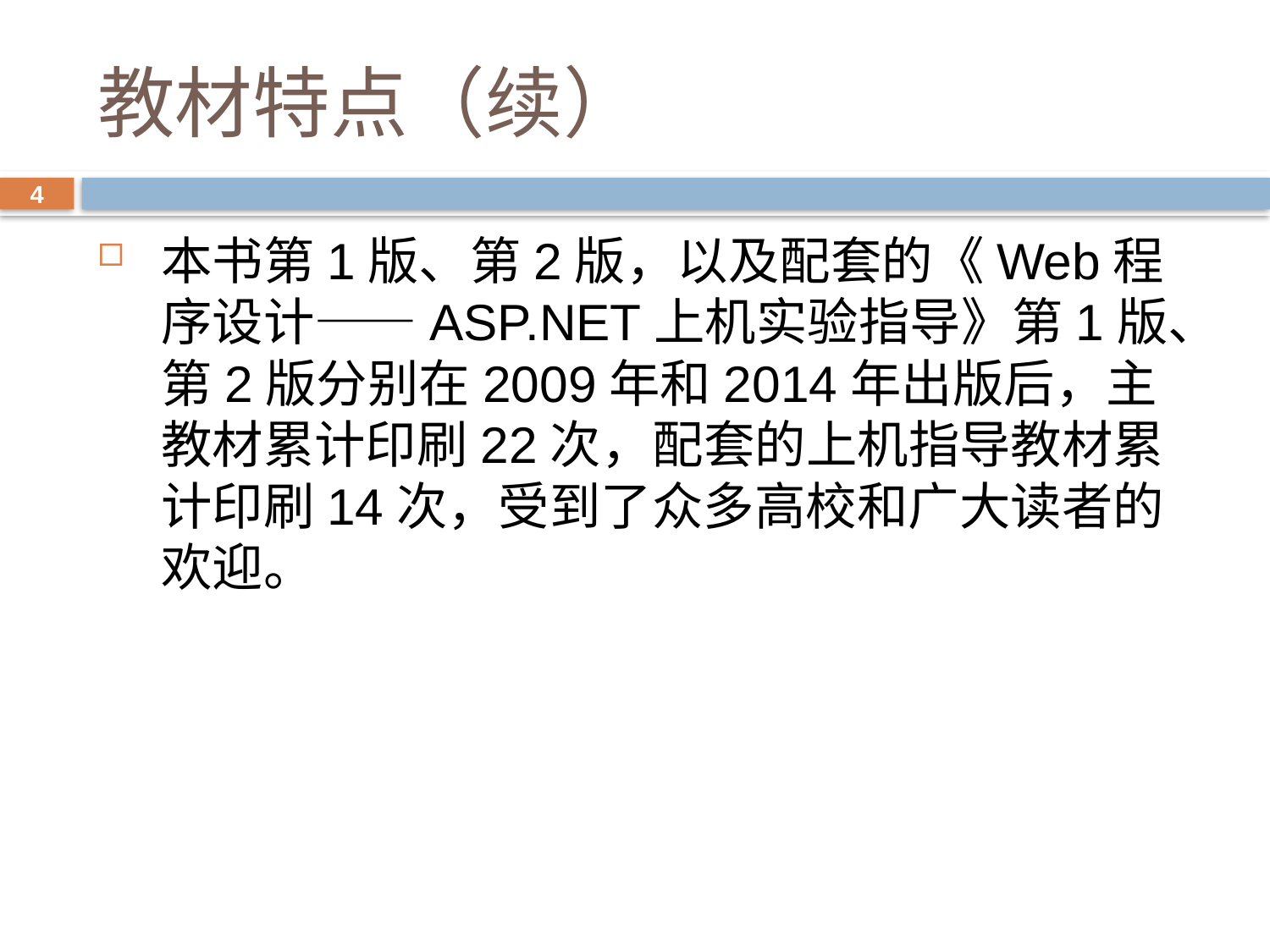

# 教材特点（续）
4
本书第1版、第2版，以及配套的《Web程序设计——ASP.NET上机实验指导》第1版、第2版分别在2009年和2014年出版后，主教材累计印刷22次，配套的上机指导教材累计印刷14次，受到了众多高校和广大读者的欢迎。